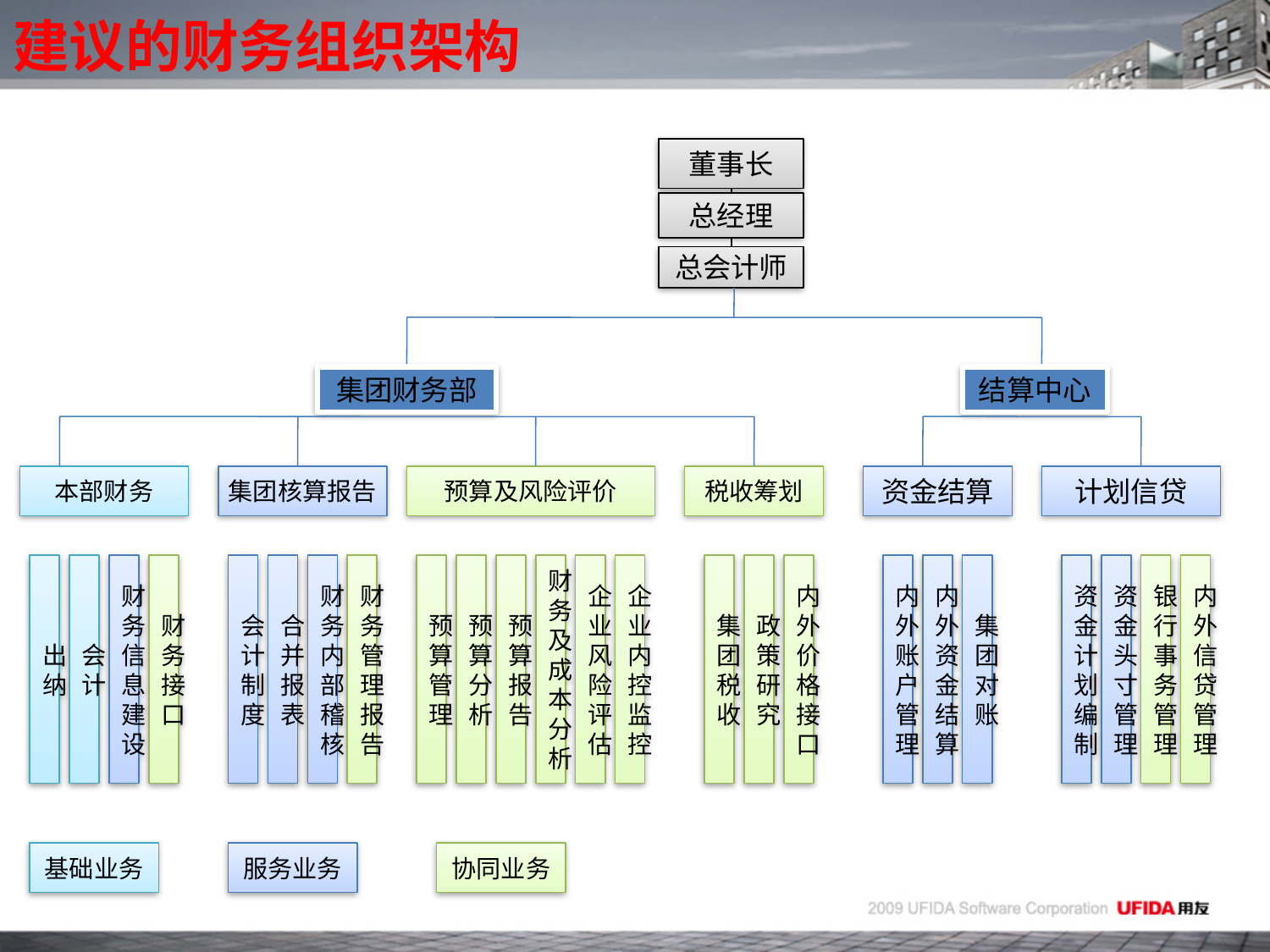

# 建议的财务组织架构
董事长
总经理
总会计师
集团财务部
结算中心
本部财务
集团核算报告
预算及风险评价
税收筹划
资金结算
计划信贷
出纳
会计
财务信息建设
财务接口
会计制度
合并报表
财务内部稽核
财务管理报告
预算管理
预算分析
预算报告
财务及成本分析
企业风险评估
企业内控监控
集团税收
政策研究
内外价格接口
内外账户管理
内外资金结算
集团对账
资金计划编制
资金头寸管理
银行事务管理
内外信贷管理
基础业务
服务业务
协同业务